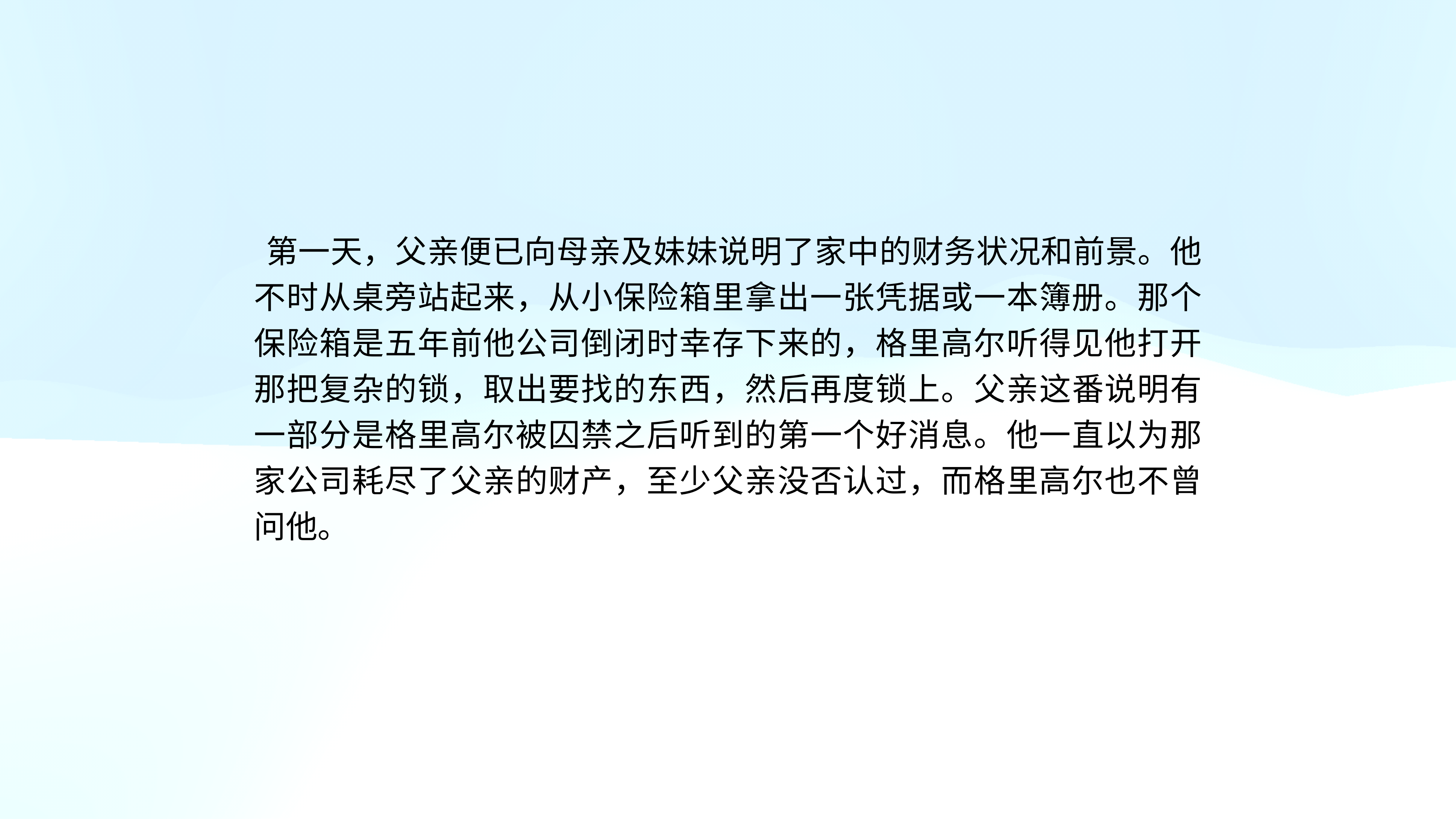

第一天，父亲便已向母亲及妹妹说明了家中的财务状况和前景。他不时从桌旁站起来，从小保险箱里拿出一张凭据或一本簿册。那个保险箱是五年前他公司倒闭时幸存下来的，格里高尔听得见他打开那把复杂的锁，取出要找的东西，然后再度锁上。父亲这番说明有一部分是格里高尔被囚禁之后听到的第一个好消息。他一直以为那家公司耗尽了父亲的财产，至少父亲没否认过，而格里高尔也不曾问他。